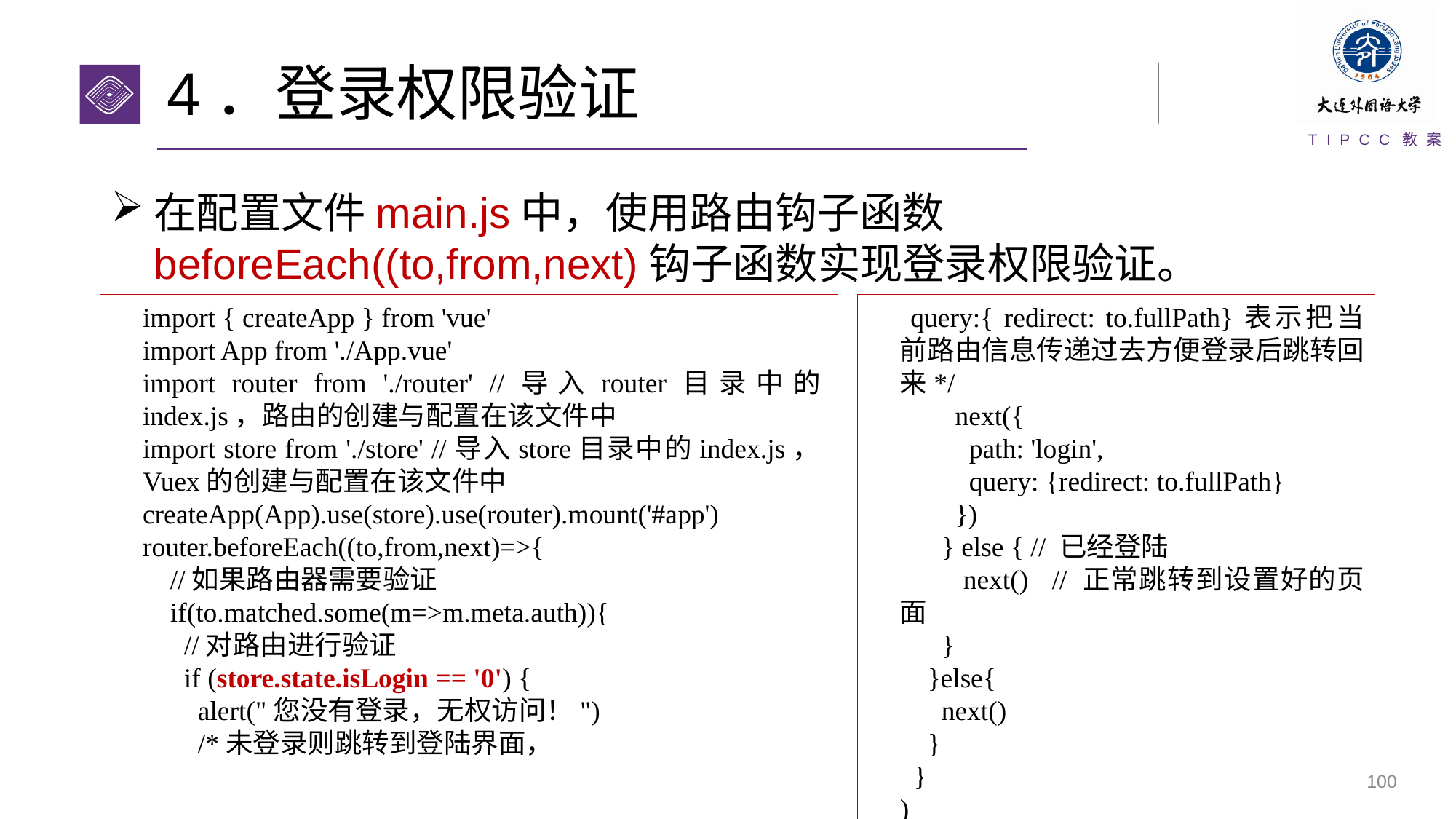

# 4．登录权限验证
在配置文件main.js中，使用路由钩子函数beforeEach((to,from,next)钩子函数实现登录权限验证。
import { createApp } from 'vue'
import App from './App.vue'
import router from './router' //导入router目录中的index.js，路由的创建与配置在该文件中
import store from './store' //导入store目录中的index.js，Vuex的创建与配置在该文件中
createApp(App).use(store).use(router).mount('#app')
router.beforeEach((to,from,next)=>{
    //如果路由器需要验证
    if(to.matched.some(m=>m.meta.auth)){
      //对路由进行验证
      if (store.state.isLogin == '0') {
        alert("您没有登录，无权访问！")
        /*未登录则跳转到登陆界面，
 query:{ redirect: to.fullPath}表示把当前路由信息传递过去方便登录后跳转回来*/
        next({
          path: 'login',
          query: {redirect: to.fullPath}
        })
      } else { // 已经登陆
        next()   // 正常跳转到设置好的页面
      }
    }else{
      next()
    }
  }
)
100